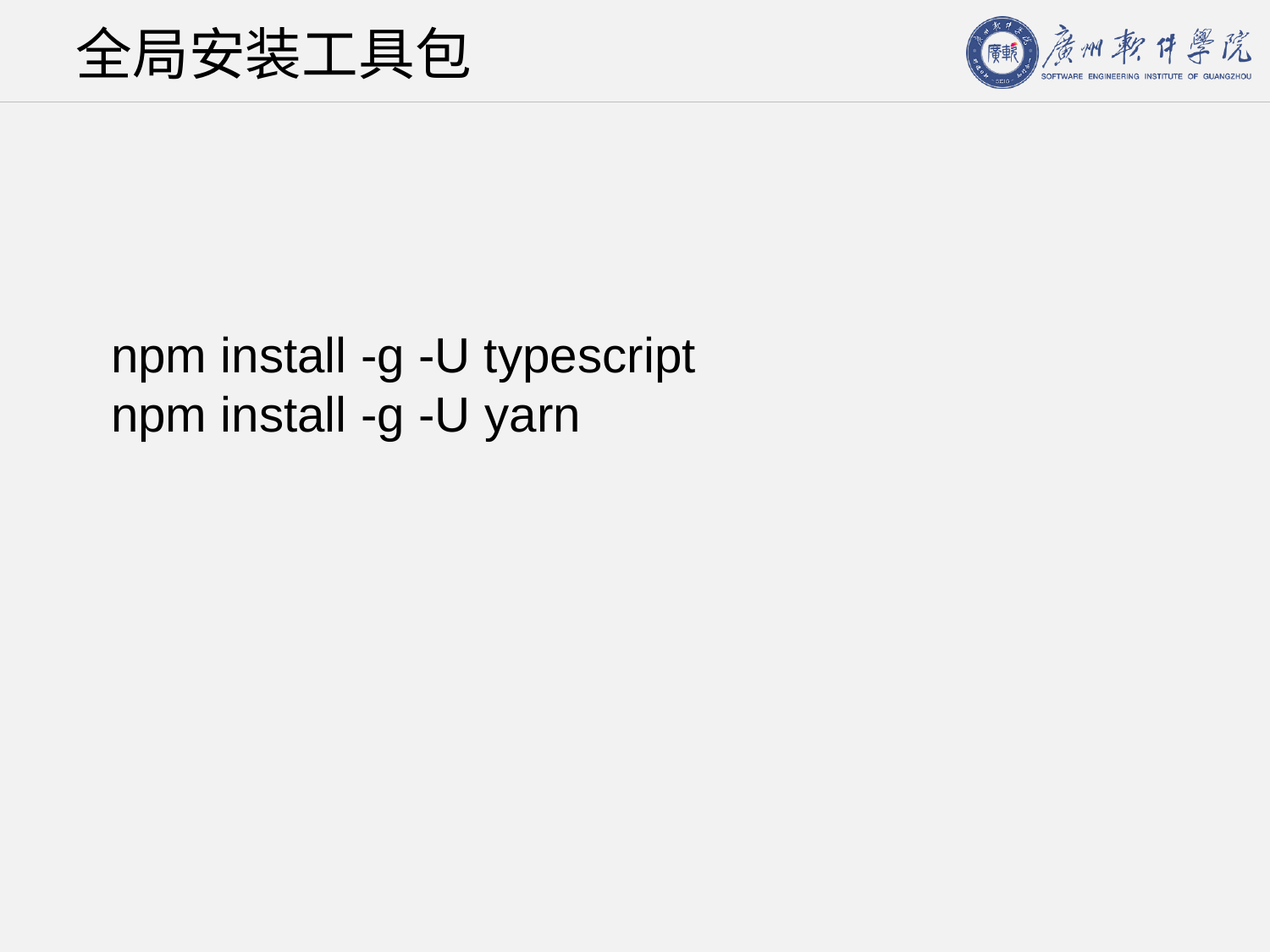

# 全局安装工具包
npm install -g -U typescript
npm install -g -U yarn